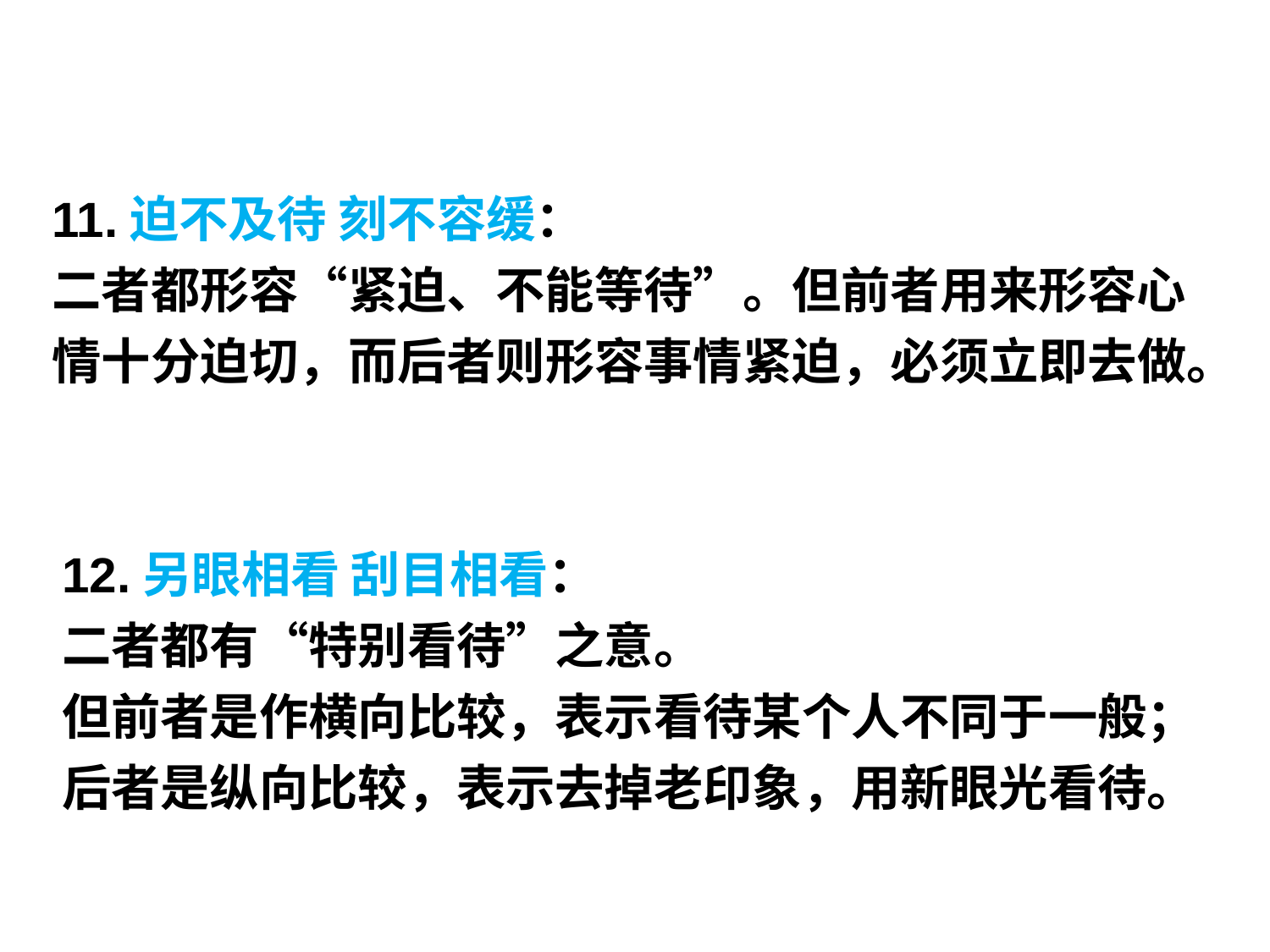

11.迫不及待 刻不容缓：
二者都形容“紧迫、不能等待”。但前者用来形容心情十分迫切，而后者则形容事情紧迫，必须立即去做。

12.另眼相看 刮目相看：
二者都有“特别看待”之意。
但前者是作横向比较，表示看待某个人不同于一般；
后者是纵向比较，表示去掉老印象，用新眼光看待。